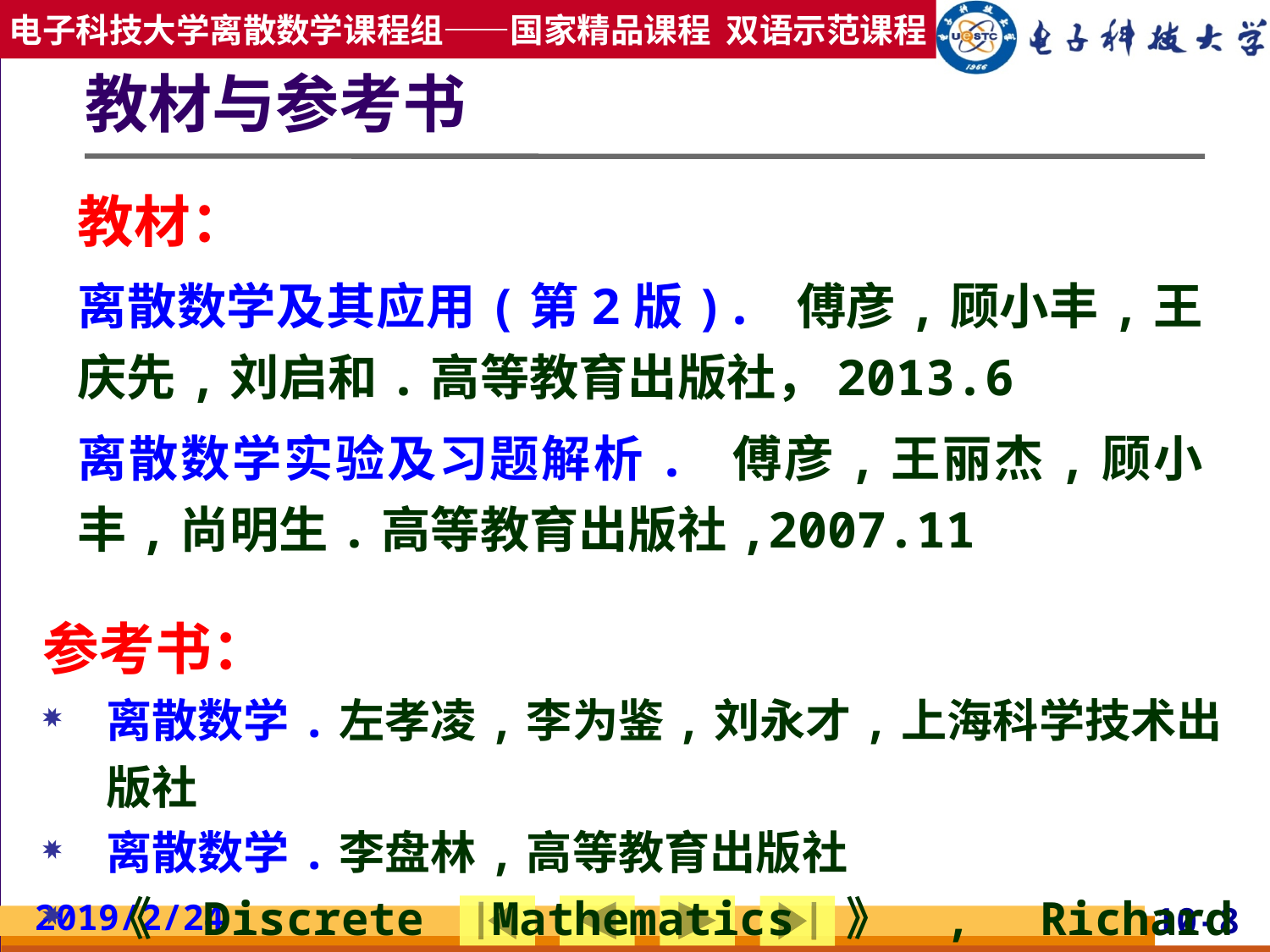

教材与参考书
教材：
离散数学及其应用(第2版). 傅彦,顾小丰,王庆先,刘启和.高等教育出版社，2013.6
离散数学实验及习题解析. 傅彦,王丽杰,顾小丰,尚明生.高等教育出版社,2007.11
参考书：
离散数学.左孝凌,李为鉴,刘永才,上海科学技术出版社
离散数学.李盘林,高等教育出版社
《Discrete Mathematics》, Richard Johnsonbaugh
2019/2/24